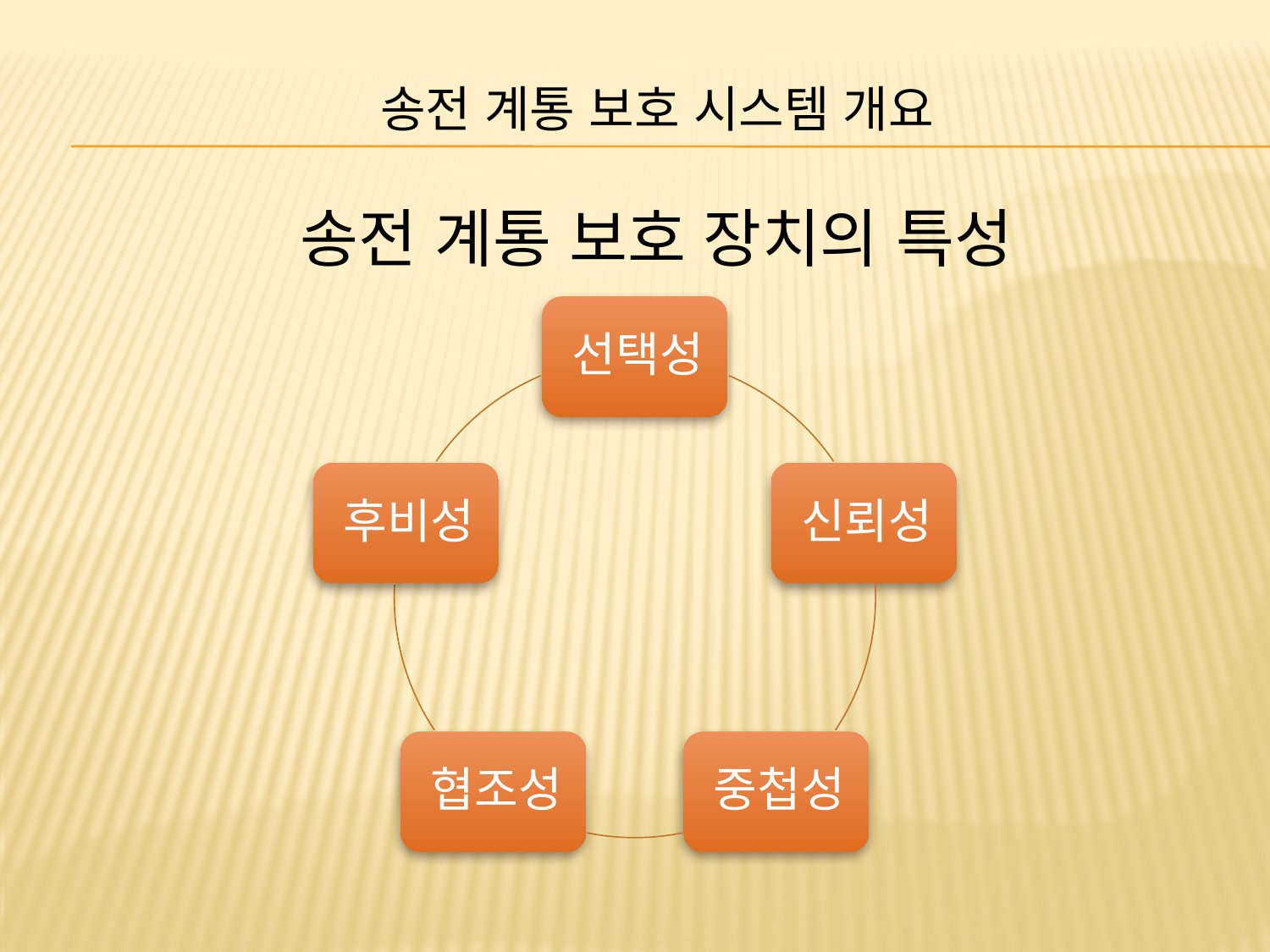

송전 계통 보호 시스템 개요
송전 계통 보호 장치의 특성
선택성
신뢰성
중첩성
협조성
후비성